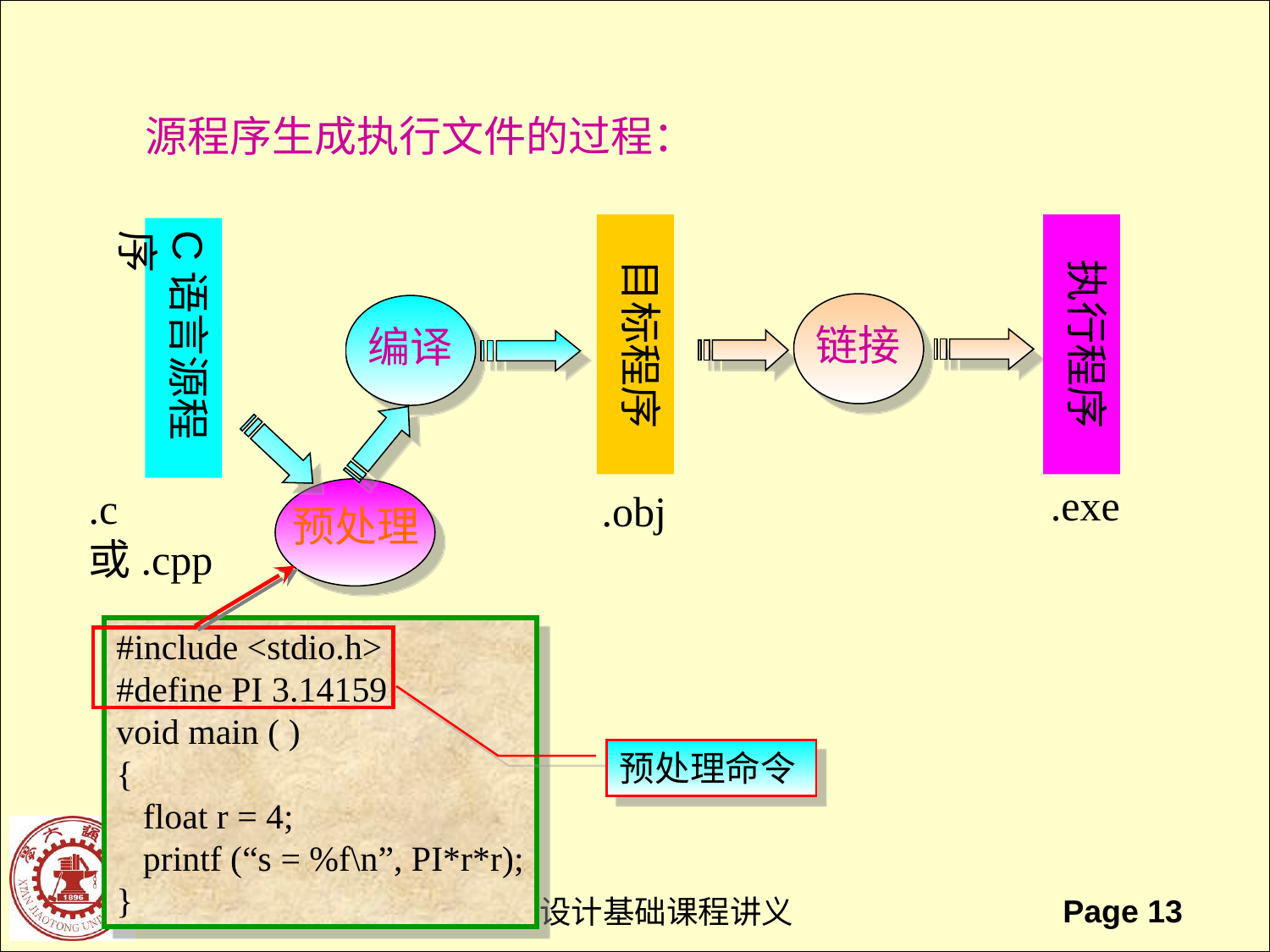

#
源程序生成执行文件的过程：
目标程序
.obj
执行程序
.exe
C语言源程序
.c或.cpp

链接

编译

预处理

#include <stdio.h>
#define PI 3.14159
void main ( )
{
   float r = 4;
   printf (“s = %f\n”, PI*r*r);
}

预处理命令